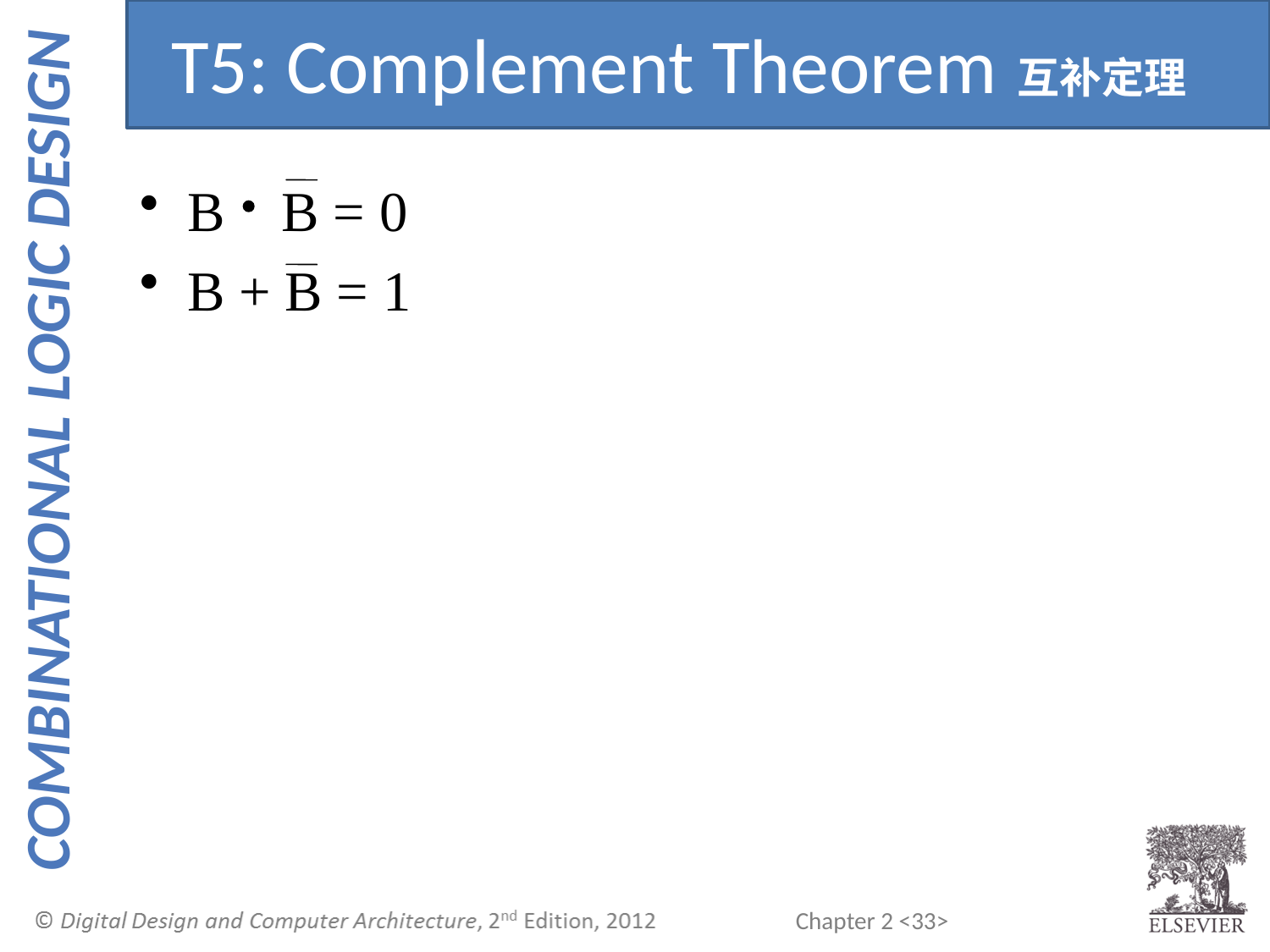

T5: Complement Theorem互补定理
B    B = 0
B + B = 1